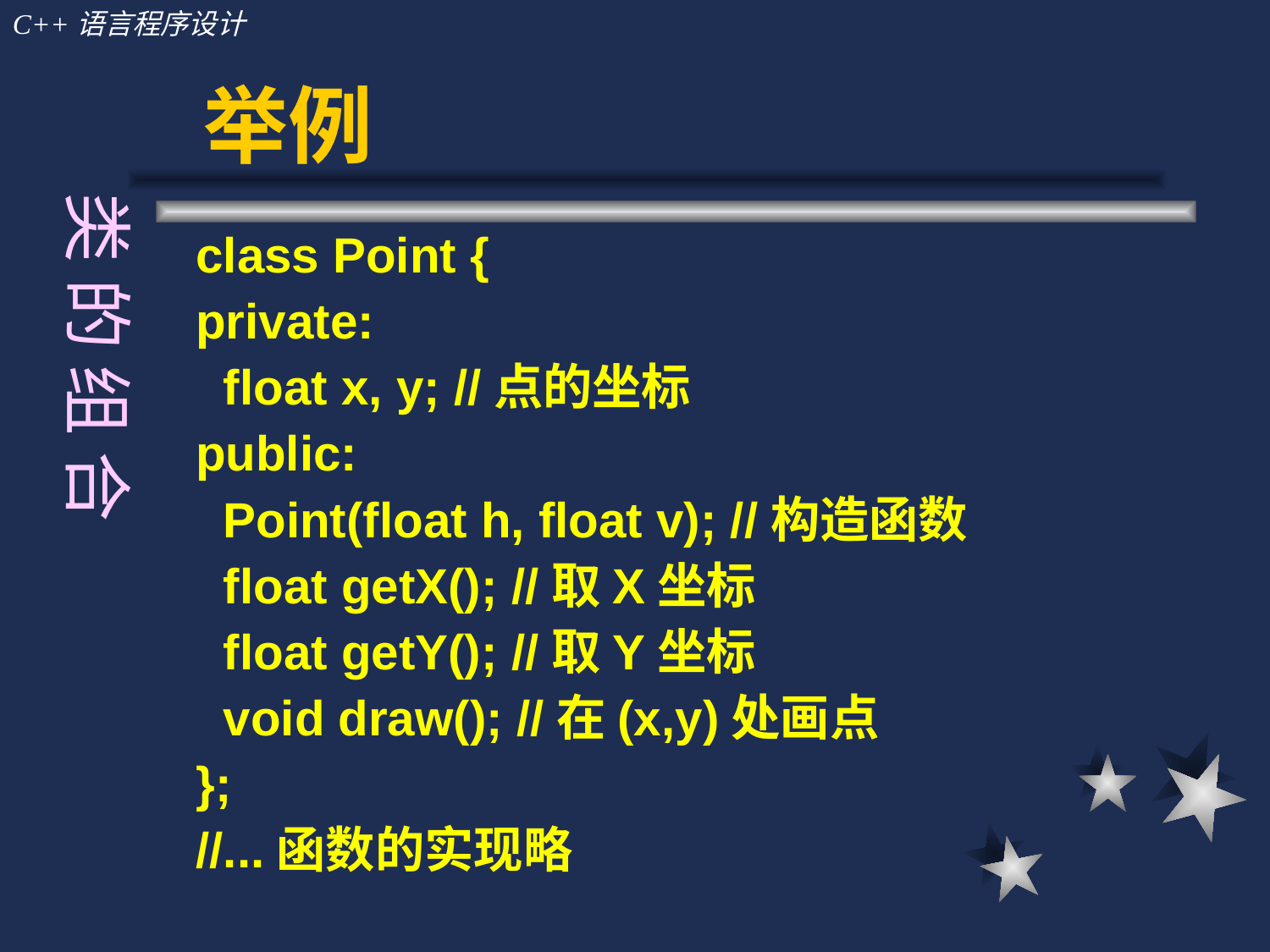

# 举例
类 的 组 合
class Point {
private:
  float x, y; //点的坐标
public:
  Point(float h, float v); //构造函数
  float getX(); //取X坐标
  float getY(); //取Y坐标
  void draw(); //在(x,y)处画点
};
//...函数的实现略
88